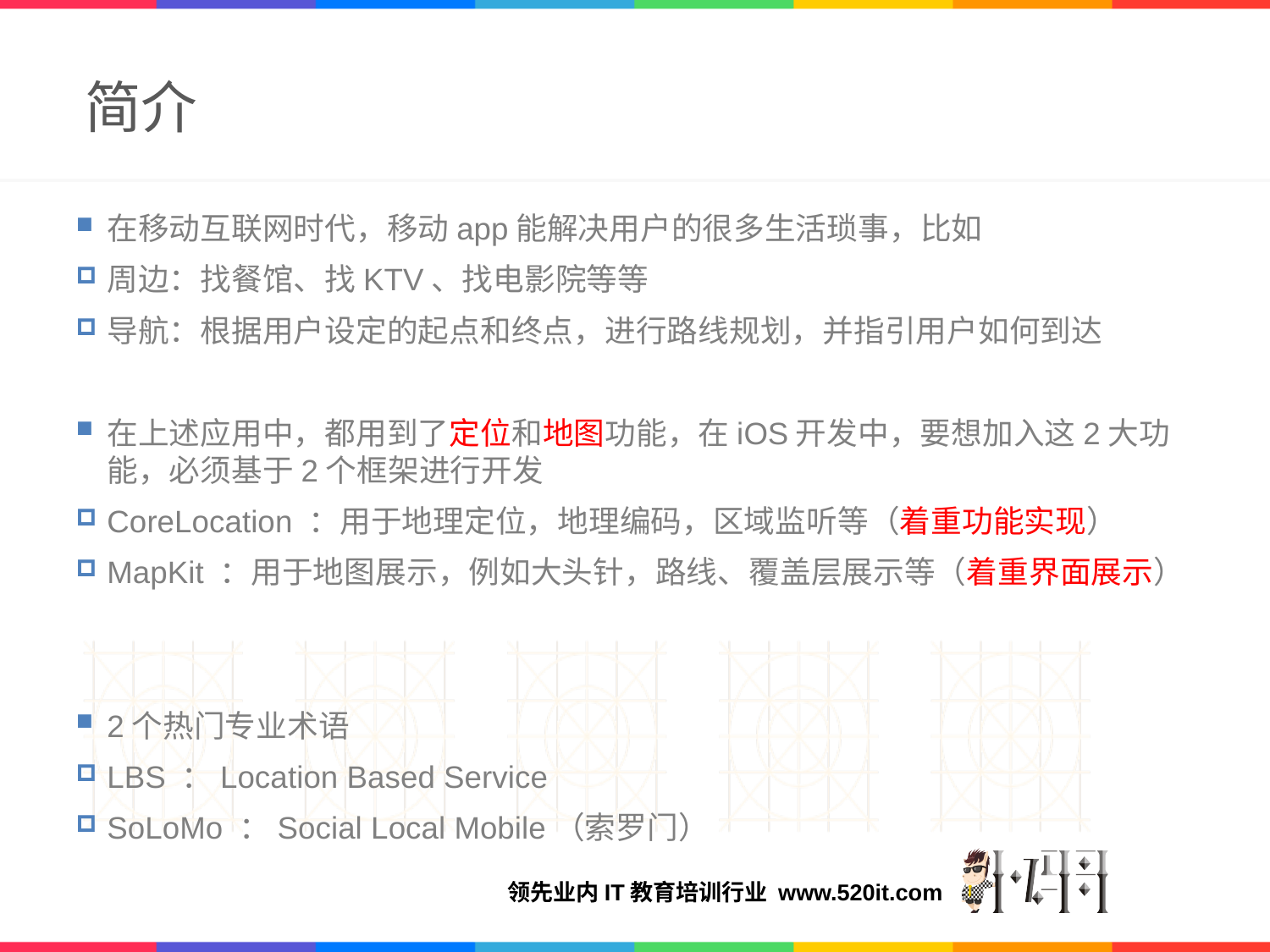

# 简介
在移动互联网时代，移动app能解决用户的很多生活琐事，比如
周边：找餐馆、找KTV、找电影院等等
导航：根据用户设定的起点和终点，进行路线规划，并指引用户如何到达

在上述应用中，都用到了定位和地图功能，在iOS开发中，要想加入这2大功能，必须基于2个框架进行开发
CoreLocation ：用于地理定位，地理编码，区域监听等（着重功能实现）
MapKit ：用于地图展示，例如大头针，路线、覆盖层展示等（着重界面展示）

2个热门专业术语
LBS ：Location Based Service
SoLoMo ：Social Local Mobile（索罗门）